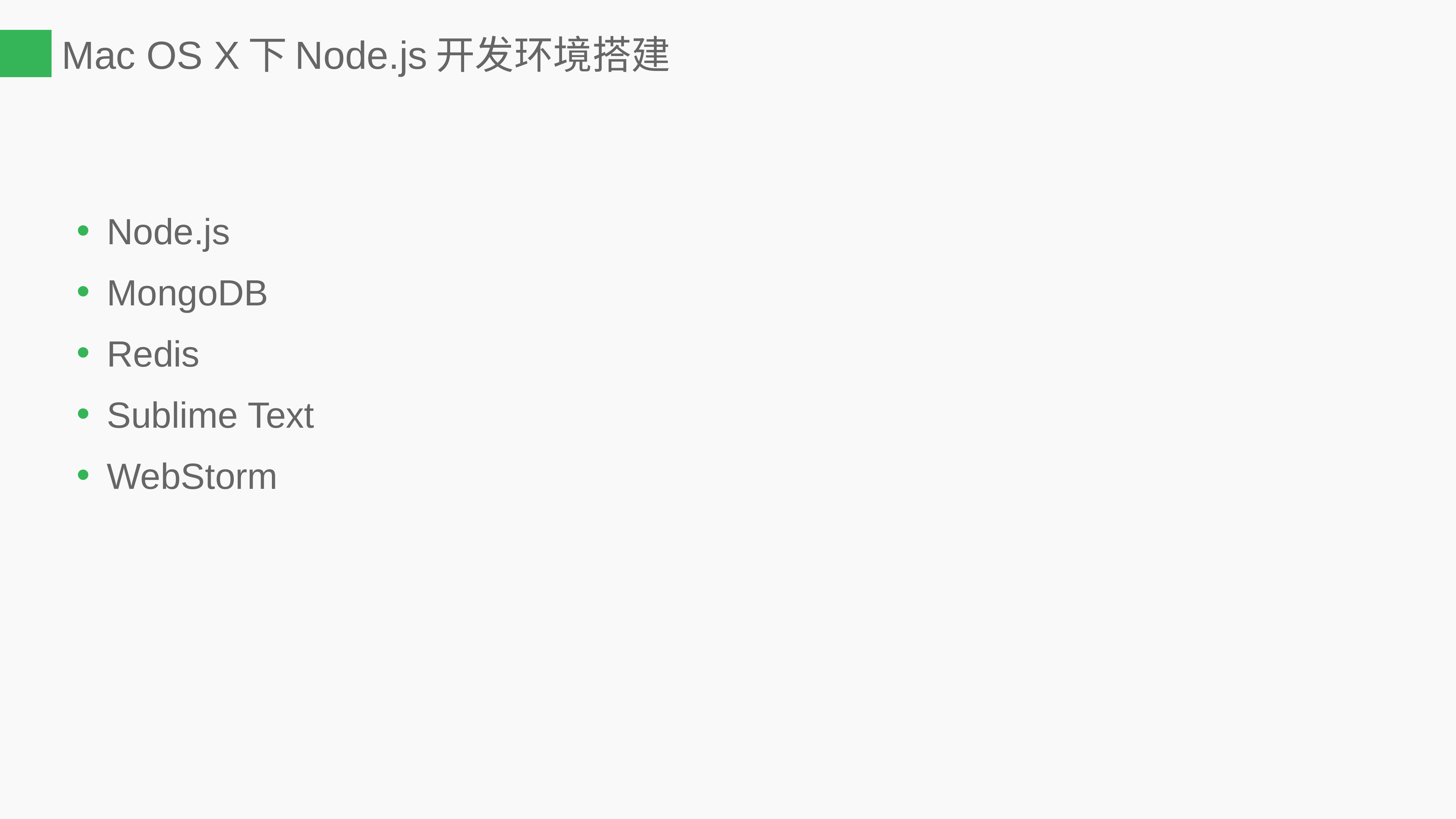

# Mac OS X下Node.js开发环境搭建
Node.js
MongoDB
Redis
Sublime Text
WebStorm